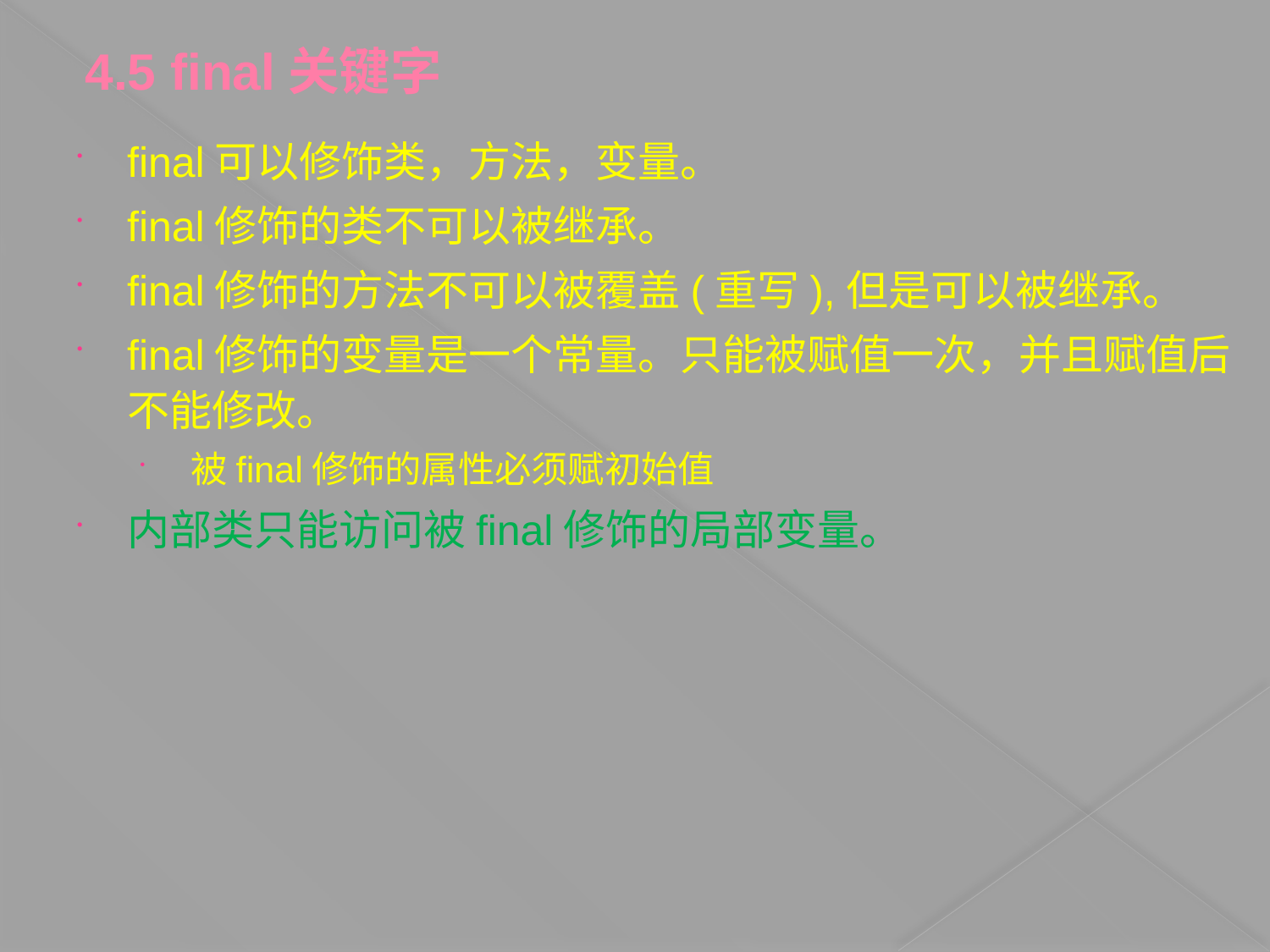

4.5 final关键字
final可以修饰类，方法，变量。
final修饰的类不可以被继承。
final修饰的方法不可以被覆盖(重写),但是可以被继承。
final修饰的变量是一个常量。只能被赋值一次，并且赋值后不能修改。
被final修饰的属性必须赋初始值
内部类只能访问被final修饰的局部变量。